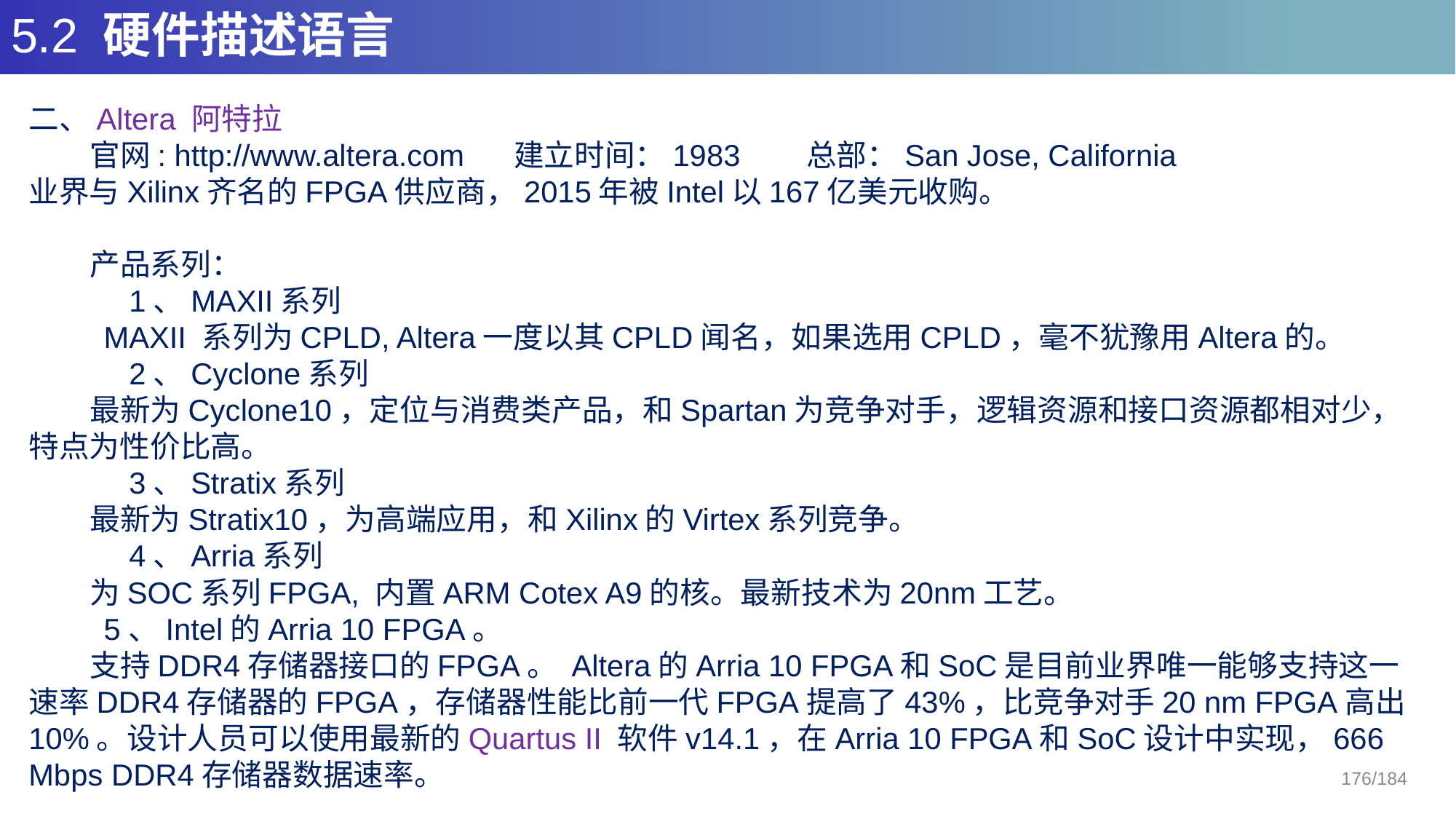

# 5.2 硬件描述语言
二、Altera 阿特拉
        官网: http://www.altera.com     建立时间：1983       总部：San Jose, California
业界与Xilinx齐名的FPGA供应商，2015年被Intel以167亿美元收购。

        产品系列：
            1、MAXII系列
         MAXII 系列为CPLD, Altera一度以其CPLD闻名，如果选用CPLD，毫不犹豫用Altera的。
            2、Cyclone系列
        最新为Cyclone10，定位与消费类产品，和Spartan为竞争对手，逻辑资源和接口资源都相对少，特点为性价比高。
            3、Stratix系列
        最新为Stratix10，为高端应用，和Xilinx的Virtex系列竞争。
            4、Arria系列
        为SOC系列FPGA, 内置ARM Cotex A9的核。最新技术为20nm工艺。
         5、Intel的Arria 10 FPGA。
        支持DDR4存储器接口的FPGA。 Altera的Arria 10 FPGA和SoC是目前业界唯一能够支持这一速率DDR4存储器的FPGA，存储器性能比前一代FPGA提高了43%，比竞争对手20 nm FPGA高出10%。设计人员可以使用最新的Quartus II 软件v14.1，在Arria 10 FPGA和SoC设计中实现，666 Mbps DDR4存储器数据速率。
176/184